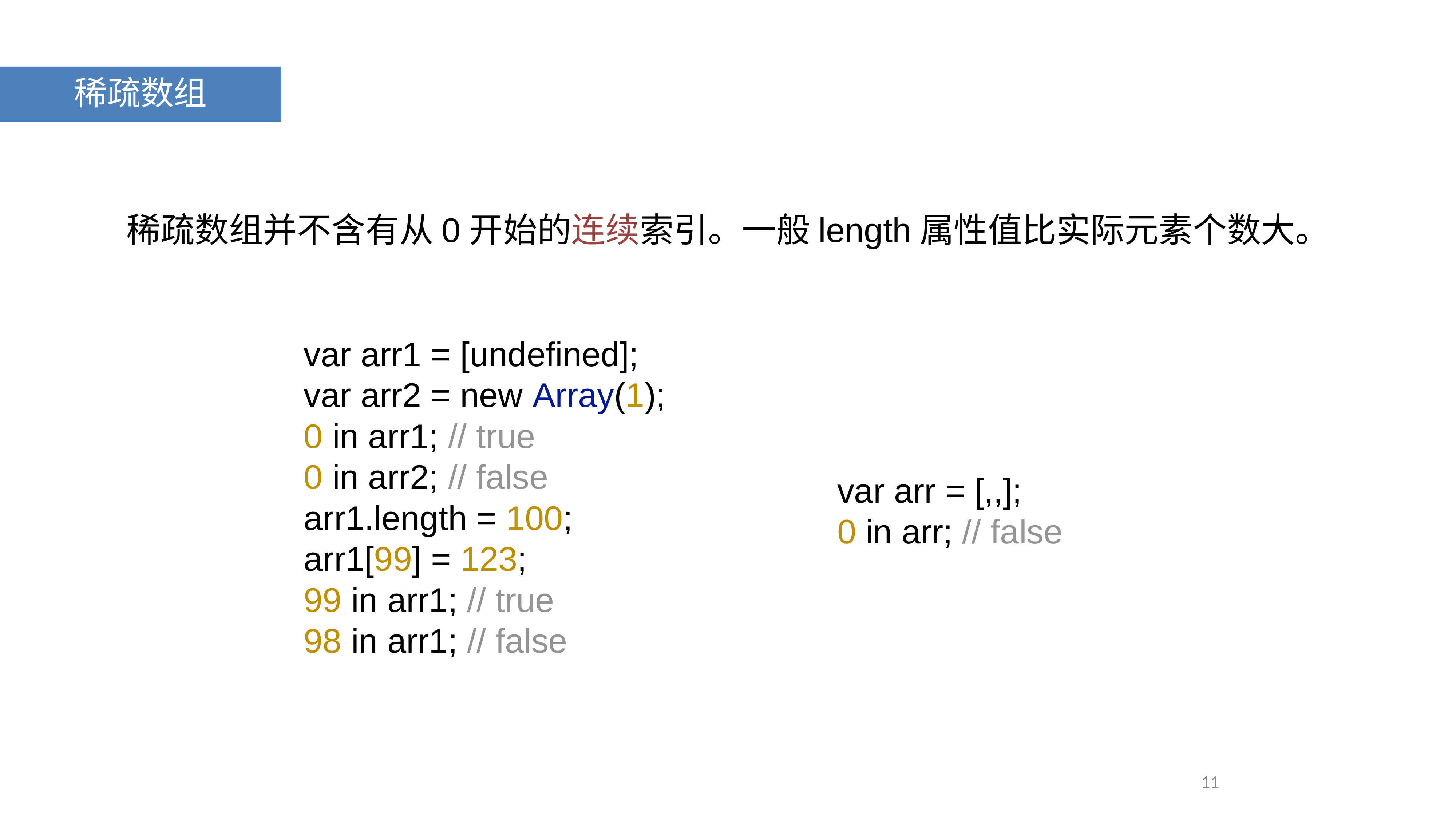

稀疏数组
稀疏数组并不含有从0开始的连续索引。一般length属性值比实际元素个数大。
var arr1 = [undefined];
var arr2 = new Array(1);
0 in arr1; // true
0 in arr2; // false
arr1.length = 100;
arr1[99] = 123;
99 in arr1; // true
98 in arr1; // false
var arr = [,,];
0 in arr; // false
11